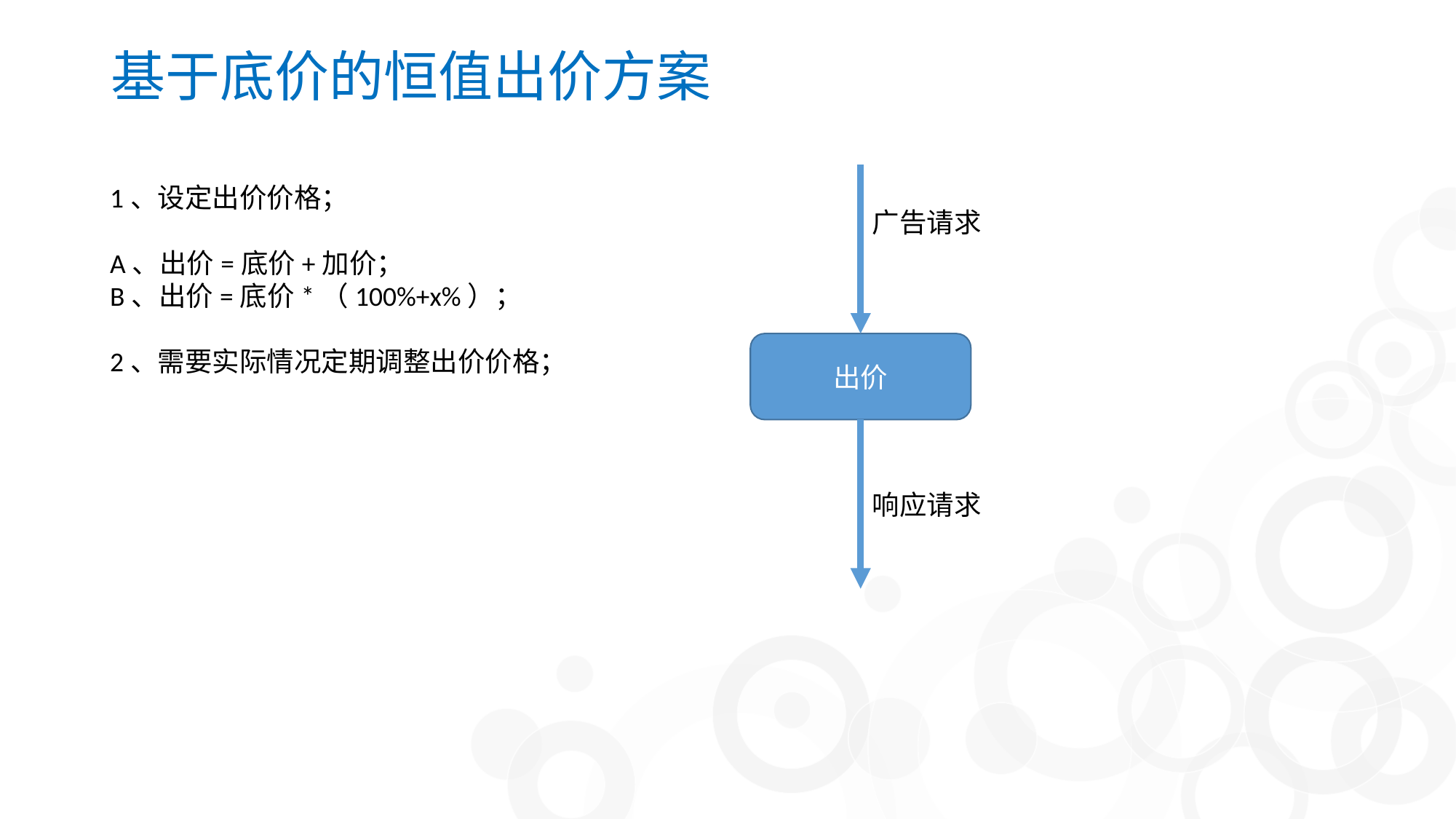

# 基于底价的恒值出价方案
1、设定出价价格；

A、出价=底价+加价；
B、出价=底价*（100%+x%）；

2、需要实际情况定期调整出价价格；
广告请求
出价
响应请求